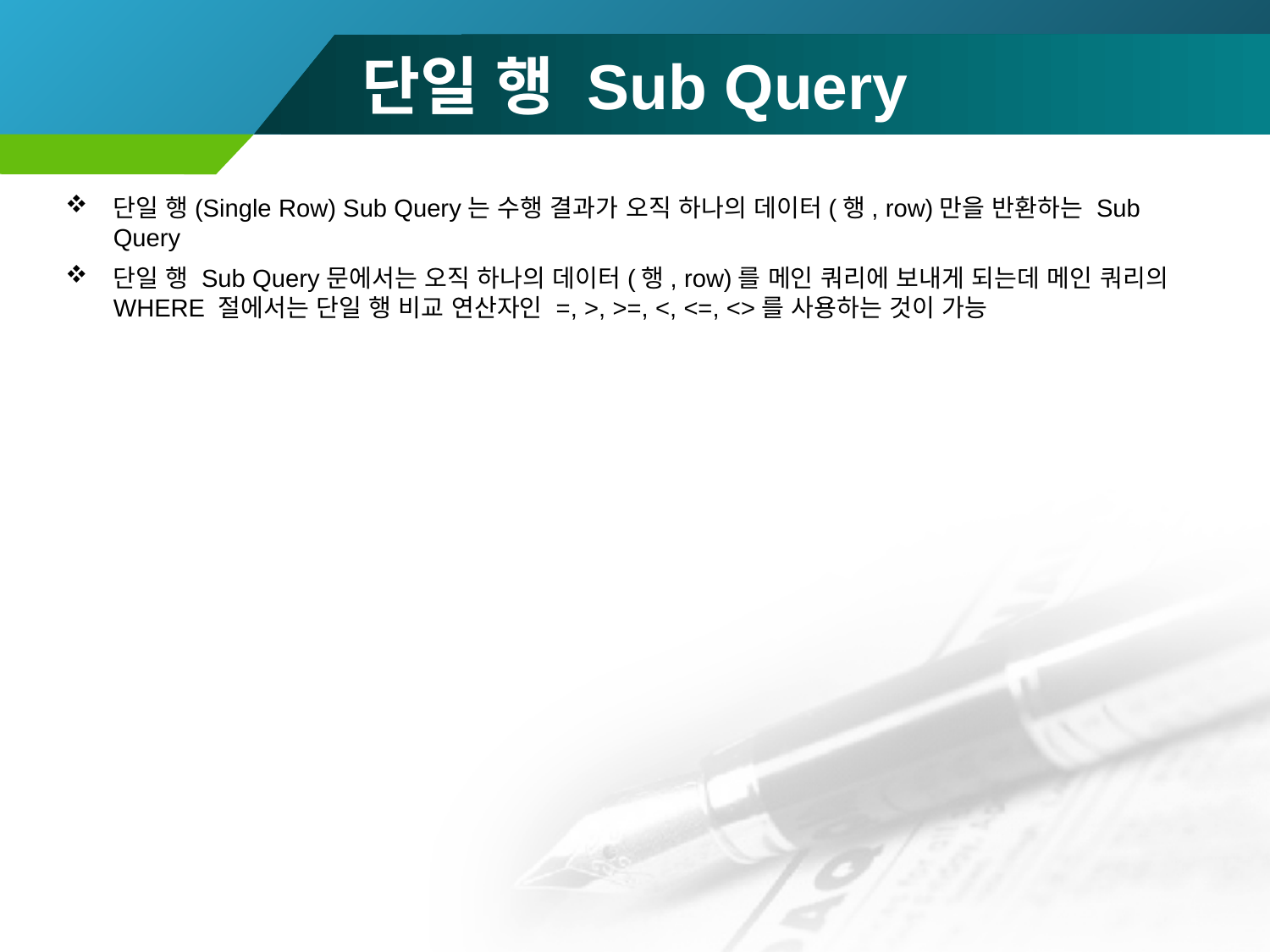

# 단일 행 Sub Query
단일 행(Single Row) Sub Query는 수행 결과가 오직 하나의 데이터(행, row)만을 반환하는 Sub Query
단일 행 Sub Query문에서는 오직 하나의 데이터(행, row)를 메인 쿼리에 보내게 되는데 메인 쿼리의 WHERE 절에서는 단일 행 비교 연산자인 =, >, >=, <, <=, <>를 사용하는 것이 가능